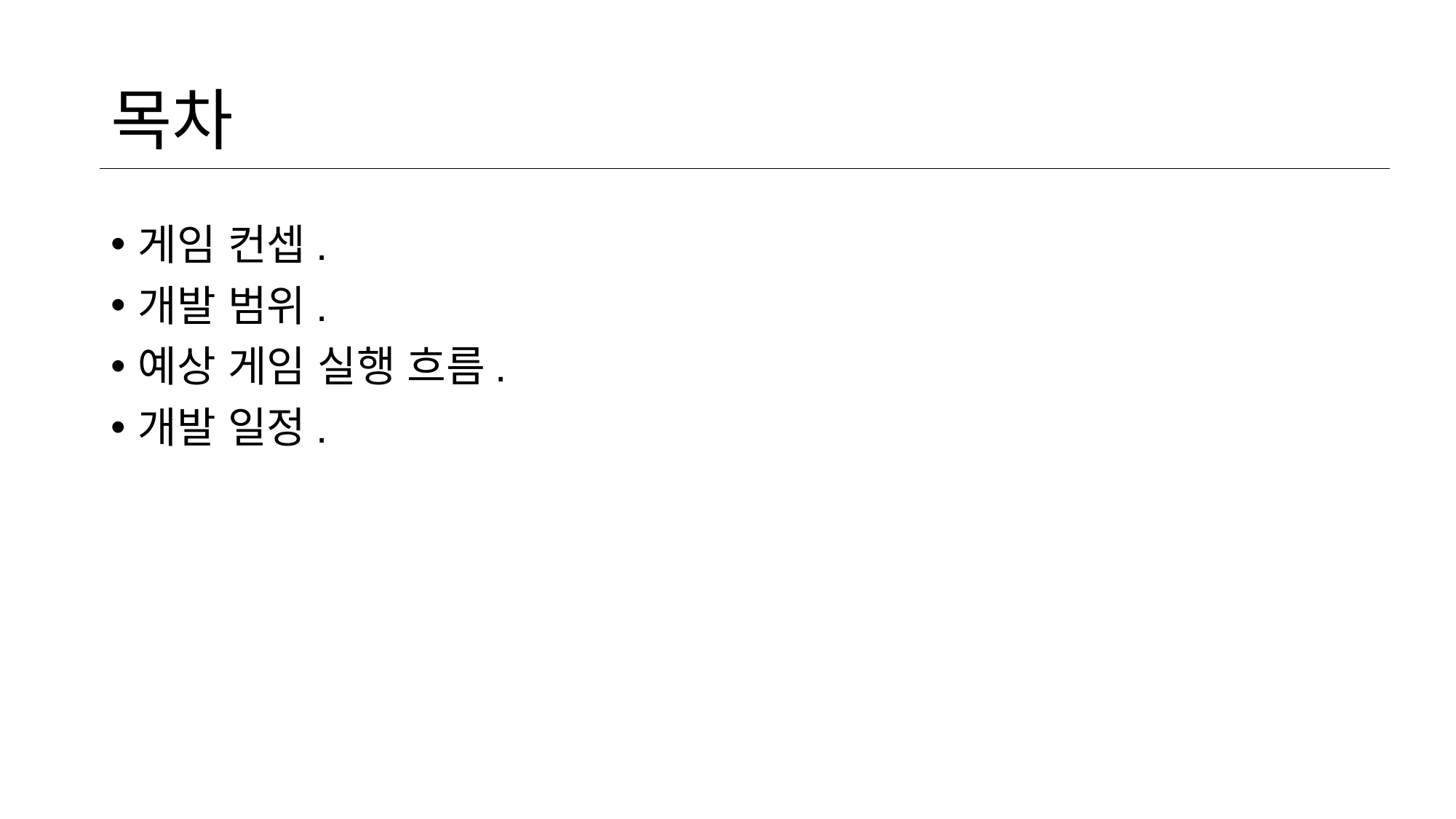

# 목차
게임 컨셉.
개발 범위.
예상 게임 실행 흐름.
개발 일정.